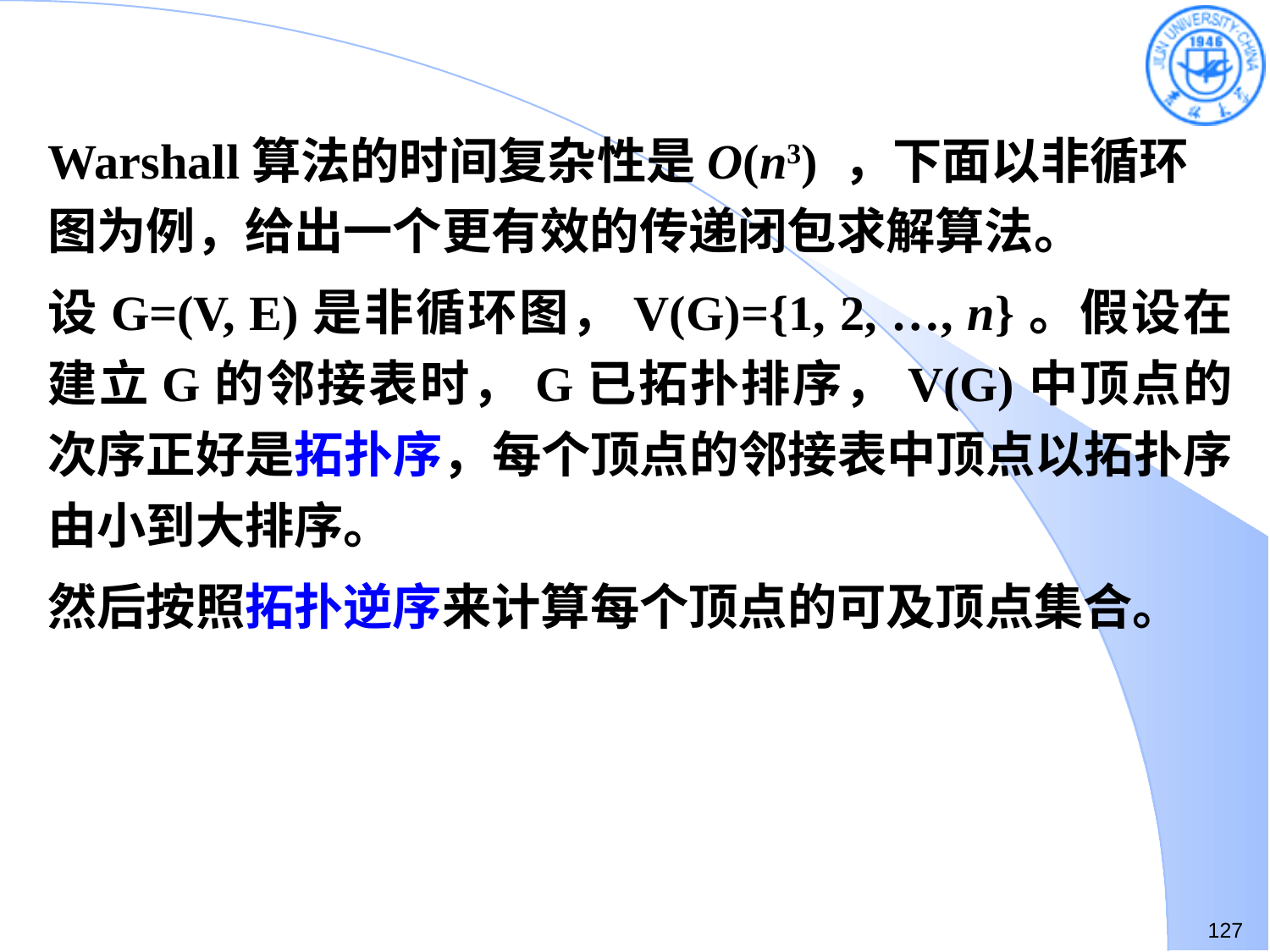

Warshall算法的时间复杂性是O(n3) ，下面以非循环图为例，给出一个更有效的传递闭包求解算法。
设G=(V, E)是非循环图，V(G)={1, 2, …, n}。假设在建立G的邻接表时，G已拓扑排序，V(G)中顶点的次序正好是拓扑序，每个顶点的邻接表中顶点以拓扑序由小到大排序。
然后按照拓扑逆序来计算每个顶点的可及顶点集合。